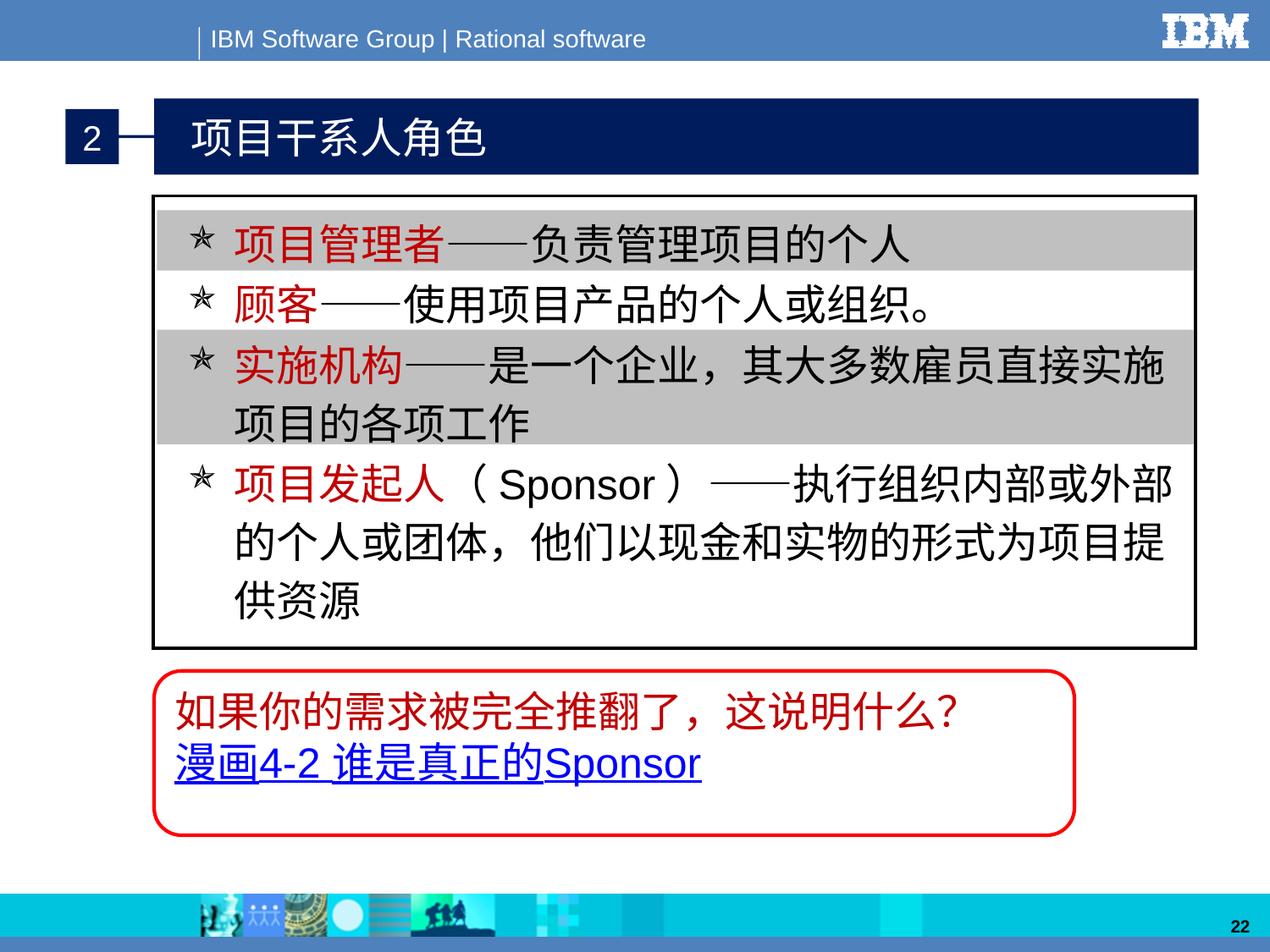

项目干系人角色
2

项目管理者——负责管理项目的个人
顾客——使用项目产品的个人或组织。
实施机构——是一个企业，其大多数雇员直接实施项目的各项工作
项目发起人（Sponsor）——执行组织内部或外部的个人或团体，他们以现金和实物的形式为项目提供资源

如果你的需求被完全推翻了，这说明什么？
漫画4-2 谁是真正的Sponsor
22